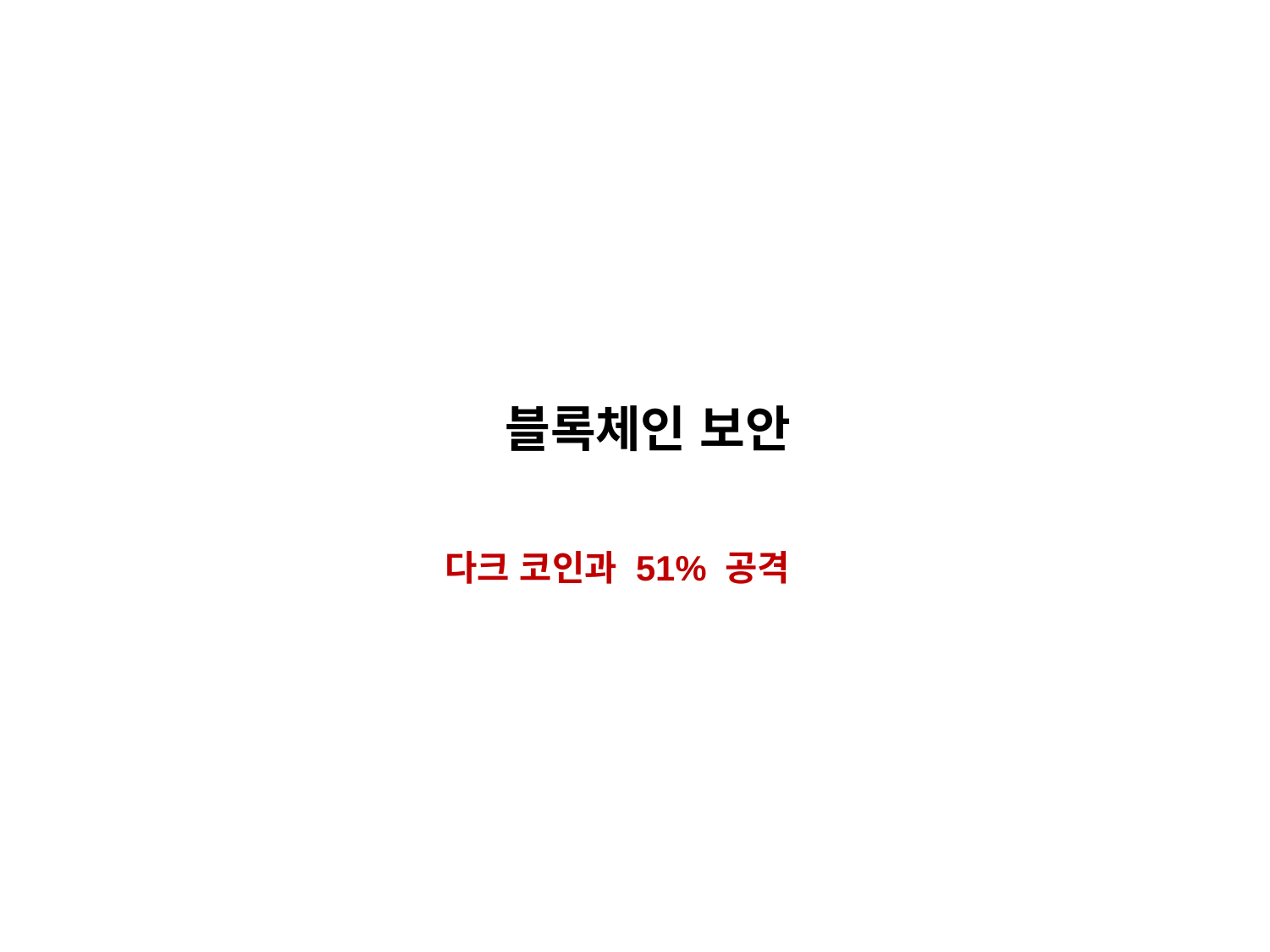

# 블록체인 보안
다크 코인과 51% 공격